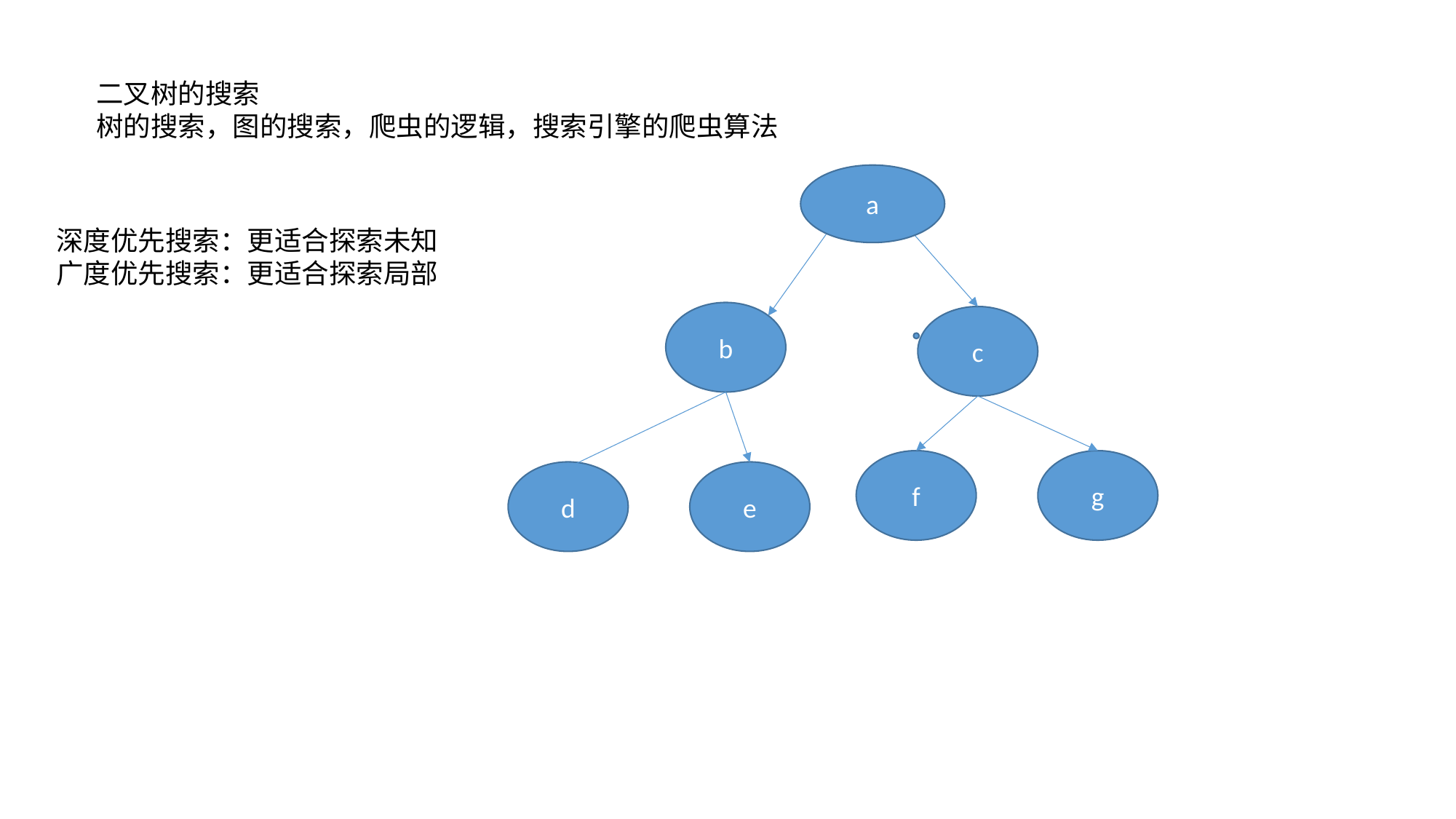

二叉树的搜索
树的搜索，图的搜索，爬虫的逻辑，搜索引擎的爬虫算法
a
深度优先搜索：更适合探索未知
广度优先搜索：更适合探索局部
b
c

f
g
d
e